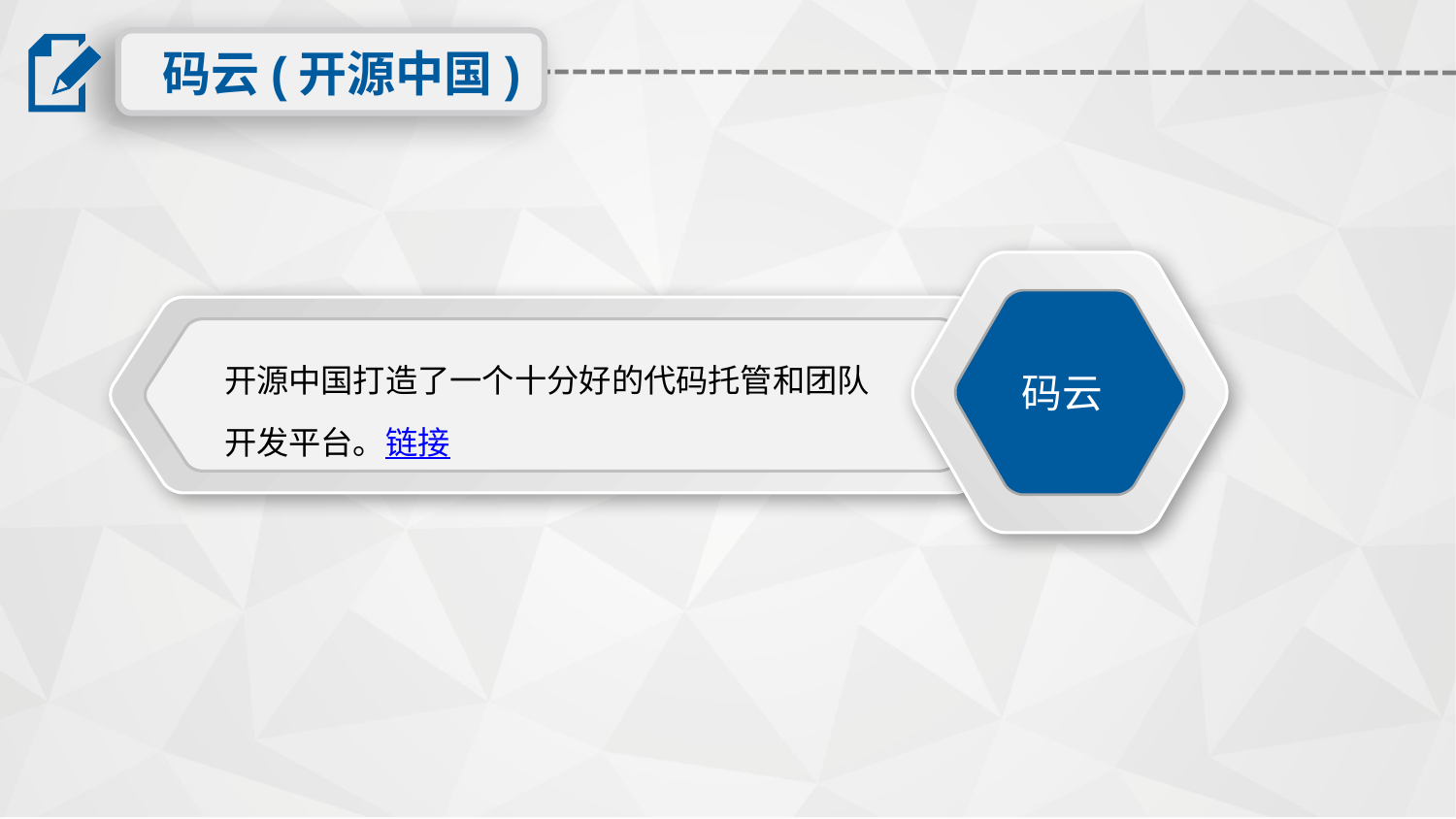

码云(开源中国)

开源中国打造了一个十分好的代码托管和团队开发平台。链接
码云